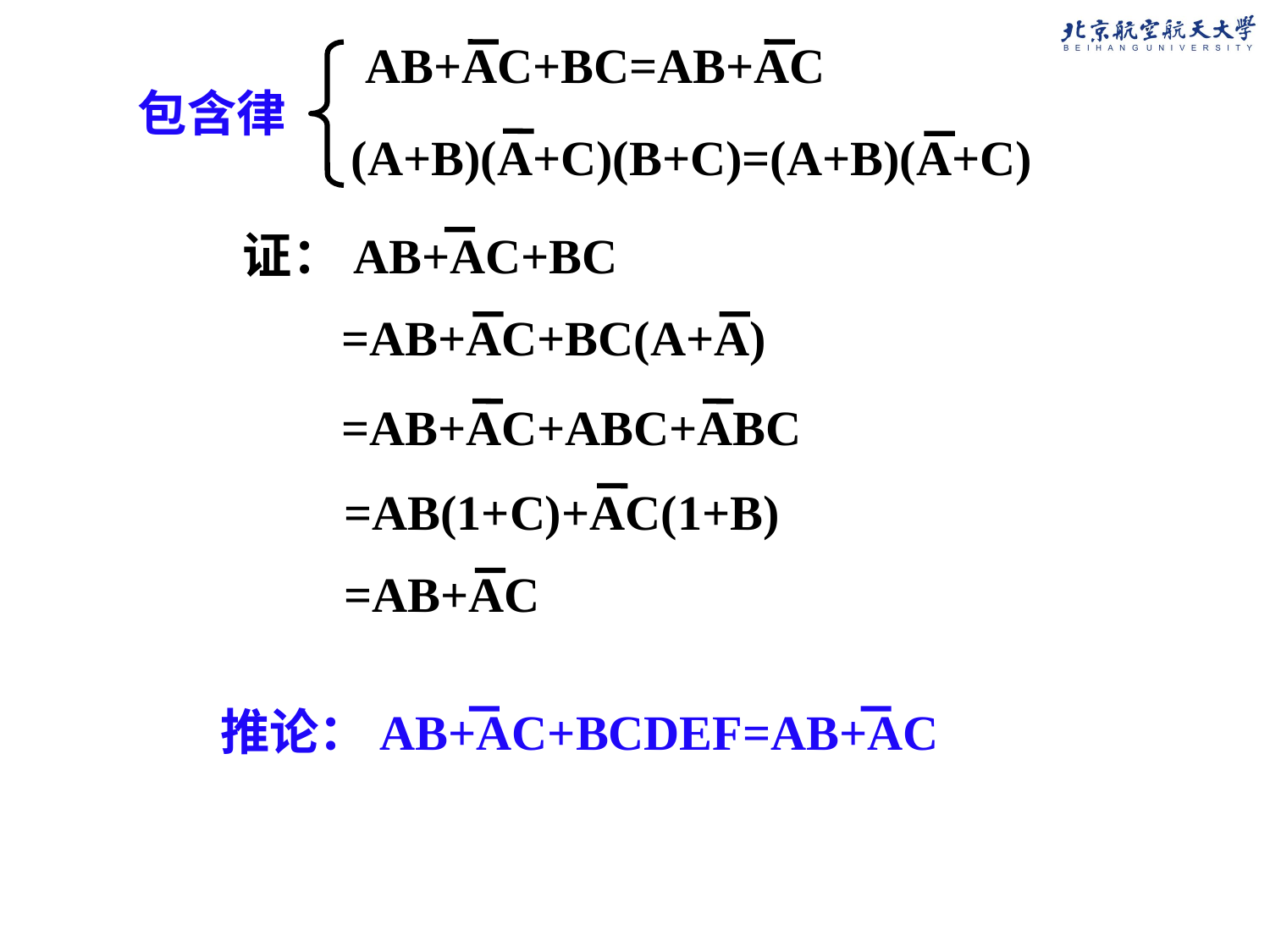

AB+AC+BC=AB+AC

(A+B)(A+C)(B+C)=(A+B)(A+C)

包含律
证：AB+AC+BC

=AB+AC+BC(A+A)

=AB+AC+ABC+ABC

=AB(1+C)+AC(1+B)

=AB+AC

推论：AB+AC+BCDEF=AB+AC

18